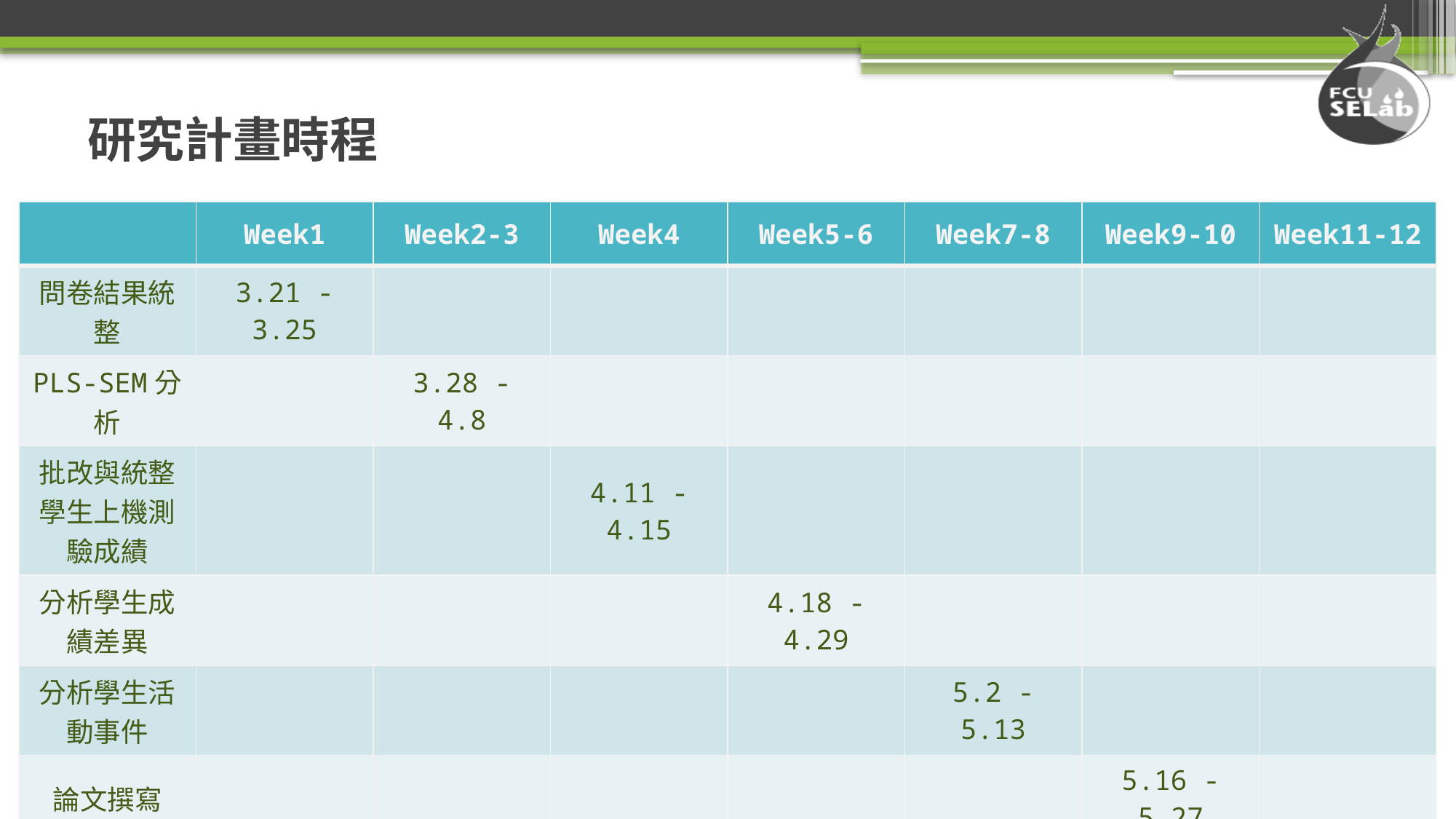

研究計畫時程
|  | Week1 | Week2-3 | Week4 | Week5-6 | Week7-8 | Week9-10 | Week11-12 |
| --- | --- | --- | --- | --- | --- | --- | --- |
| 問卷結果統整 | 3.21 - 3.25 |  |  |  |  |  |  |
| PLS-SEM分析 |  | 3.28 - 4.8 |  |  |  |  |  |
| 批改與統整學生上機測驗成績 |  |  | 4.11 - 4.15 |  |  |  |  |
| 分析學生成績差異 |  |  |  | 4.18 - 4.29 |  |  |  |
| 分析學生活動事件 |  |  |  |  | 5.2 - 5.13 |  |  |
| 論文撰寫 |  |  |  |  |  | 5.16 - 5.27 |  |
| 修改論文 |  |  |  |  |  |  | 5.30 - 6.13 |
31